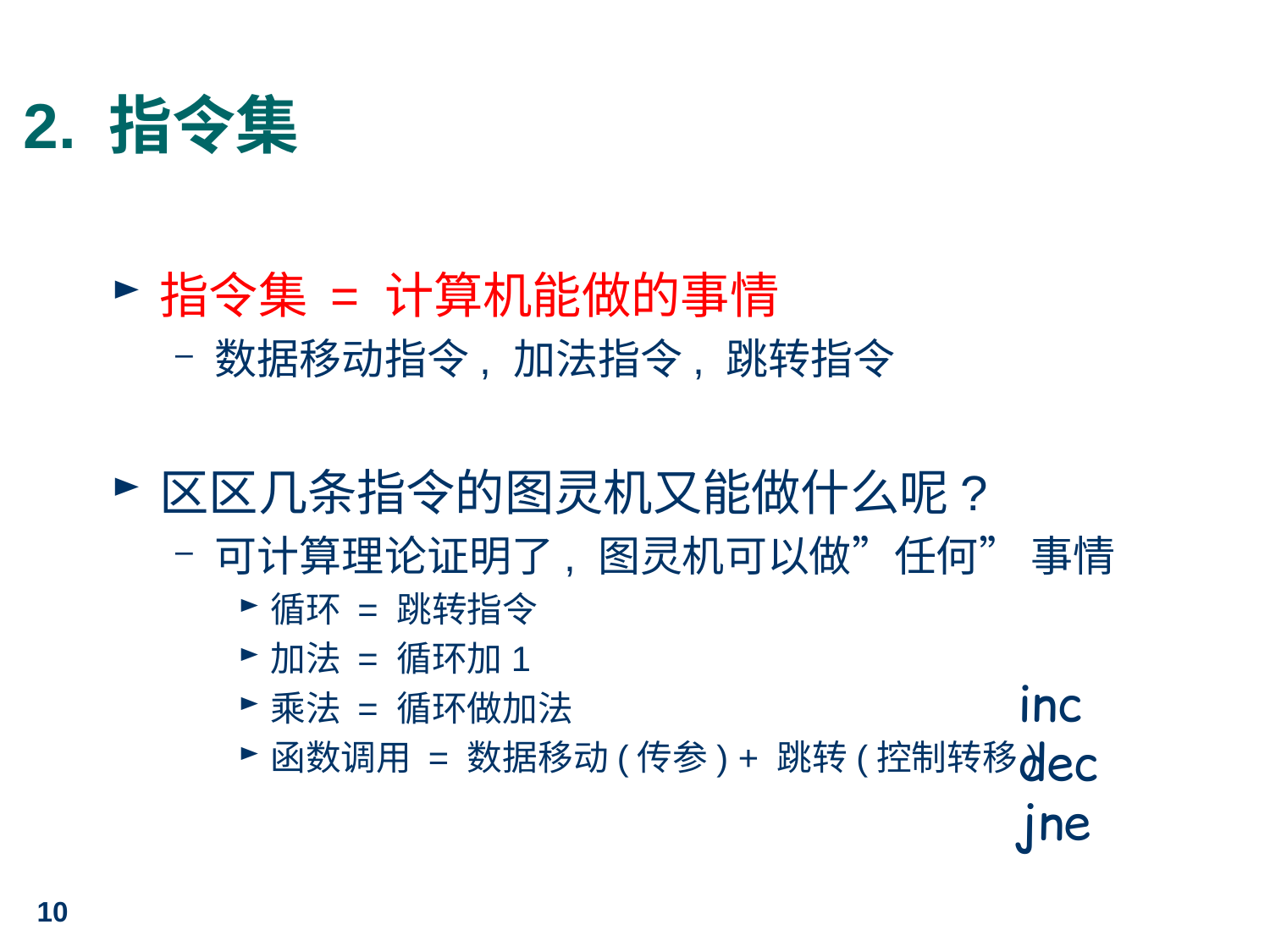

# 2. 指令集
指令集 = 计算机能做的事情
数据移动指令, 加法指令, 跳转指令

区区几条指令的图灵机又能做什么呢?
可计算理论证明了, 图灵机可以做”任何” 事情
循环 = 跳转指令
加法 = 循环加1
乘法 = 循环做加法
函数调用 = 数据移动(传参) + 跳转(控制转移)
inc
dec
jne
10